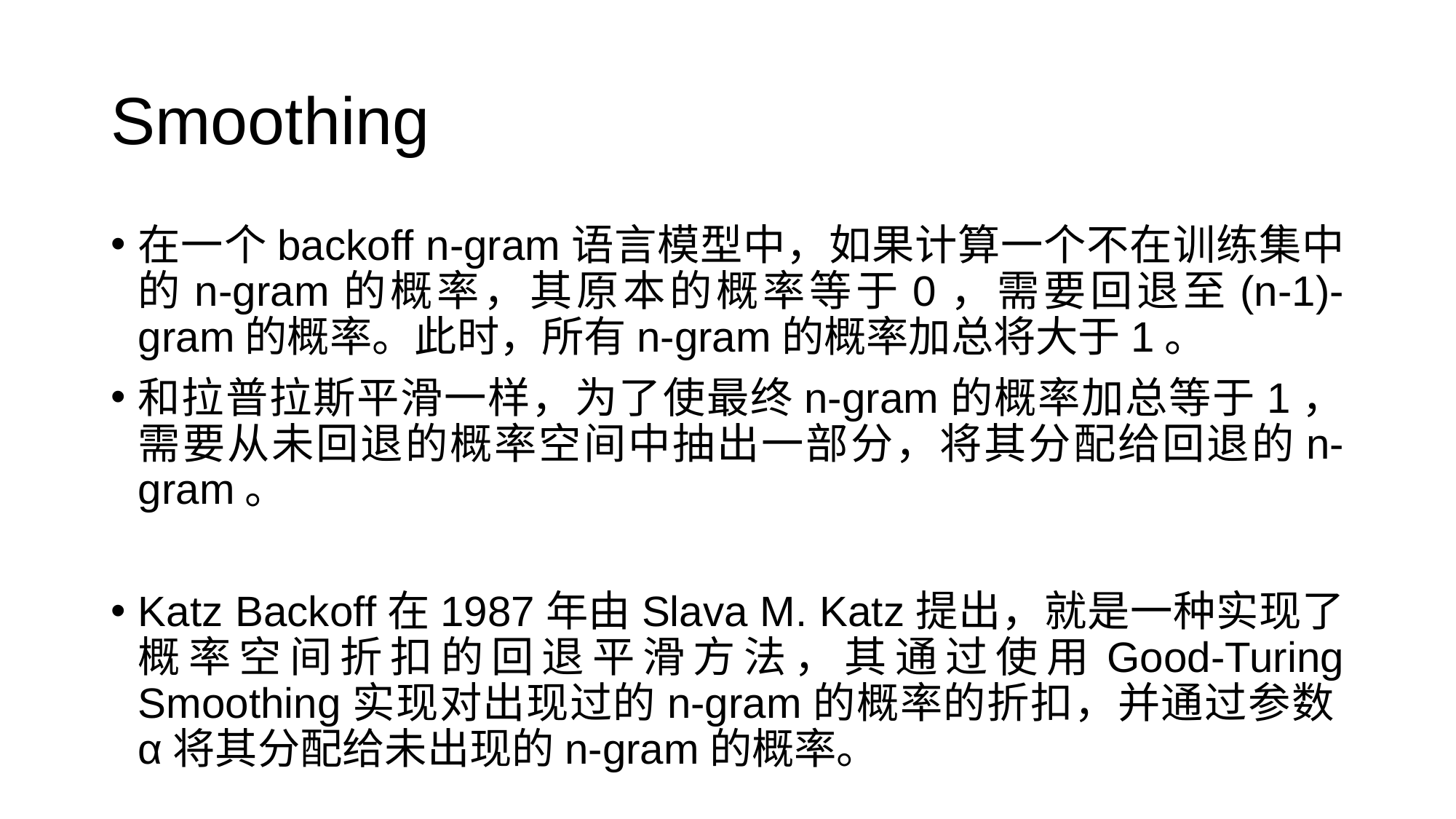

# Smoothing
在一个backoff n-gram语言模型中，如果计算一个不在训练集中的n-gram的概率，其原本的概率等于0，需要回退至(n-1)-gram的概率。此时，所有n-gram的概率加总将大于1。
和拉普拉斯平滑一样，为了使最终n-gram的概率加总等于1，需要从未回退的概率空间中抽出一部分，将其分配给回退的n-gram。

Katz Backoff在1987年由Slava M. Katz提出，就是一种实现了概率空间折扣的回退平滑方法，其通过使用Good-Turing Smoothing实现对出现过的n-gram的概率的折扣，并通过参数α将其分配给未出现的n-gram的概率。